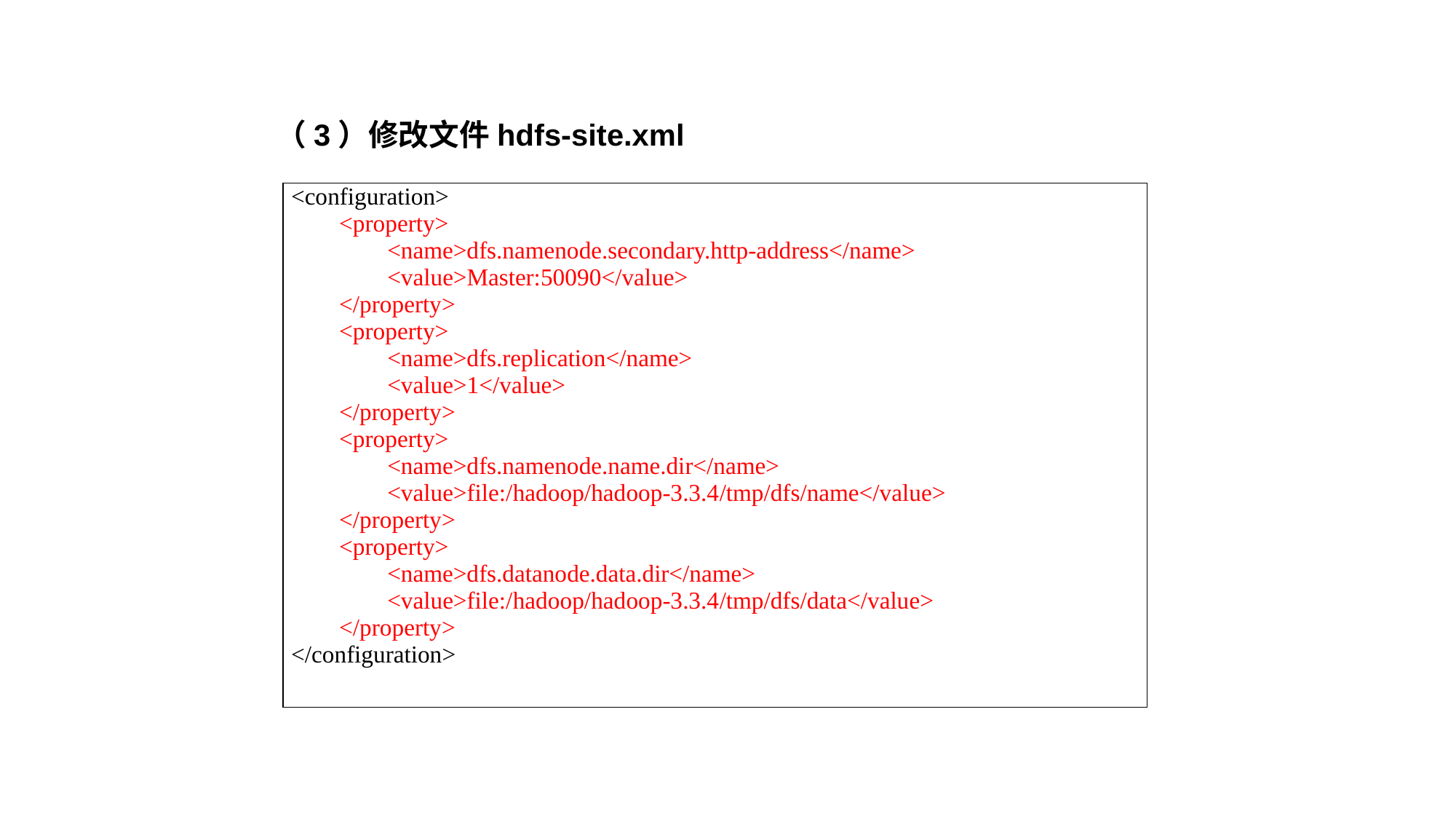

（3）修改文件hdfs-site.xml
| <configuration> <property> <name>dfs.namenode.secondary.http-address</name> <value>Master:50090</value> </property> <property> <name>dfs.replication</name> <value>1</value> </property> <property> <name>dfs.namenode.name.dir</name> <value>file:/hadoop/hadoop-3.3.4/tmp/dfs/name</value> </property> <property> <name>dfs.datanode.data.dir</name> <value>file:/hadoop/hadoop-3.3.4/tmp/dfs/data</value> </property> </configuration> |
| --- |